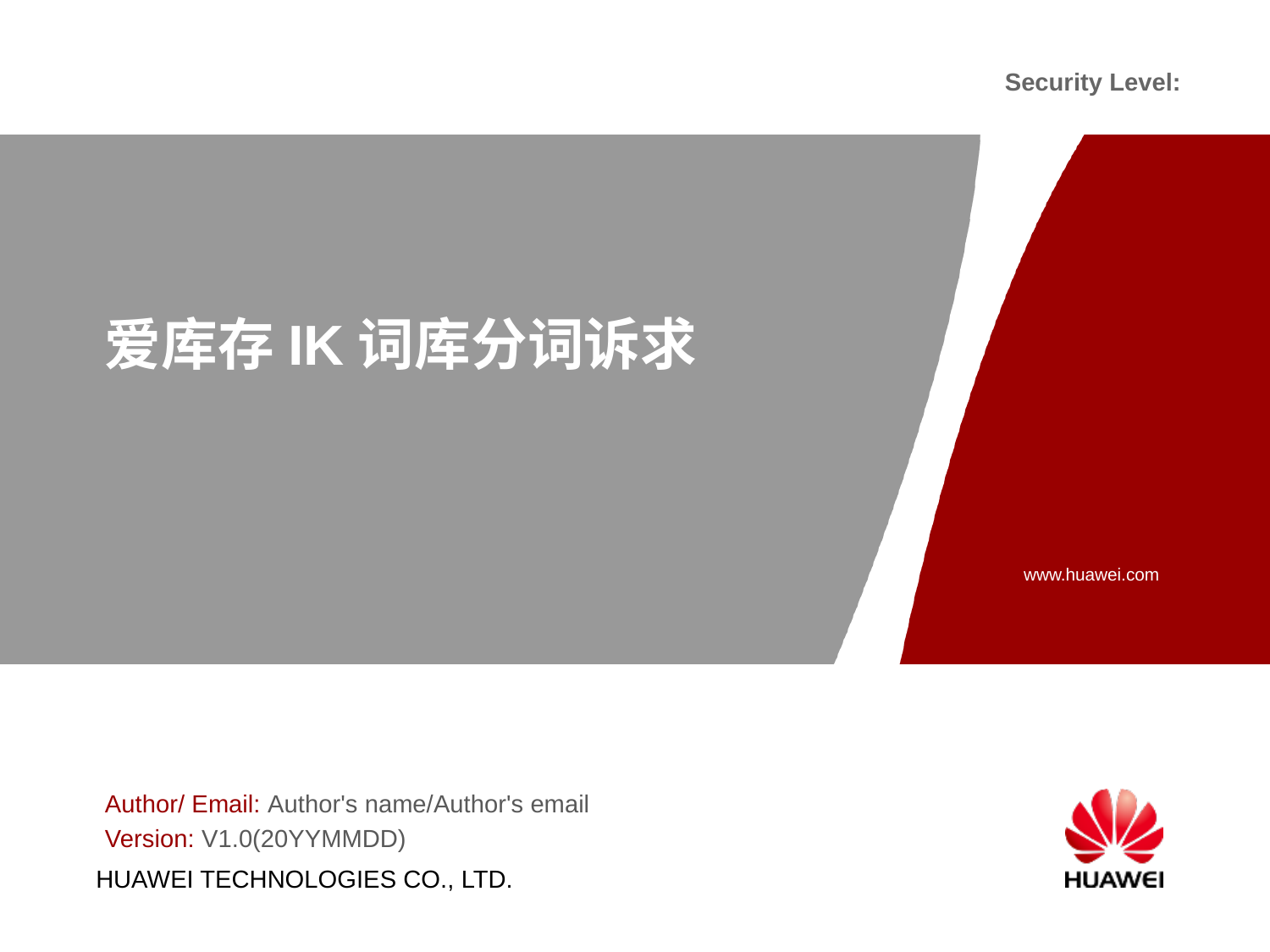

# 爱库存IK词库分词诉求
Author/ Email: Author's name/Author's email
Version: V1.0(20YYMMDD)